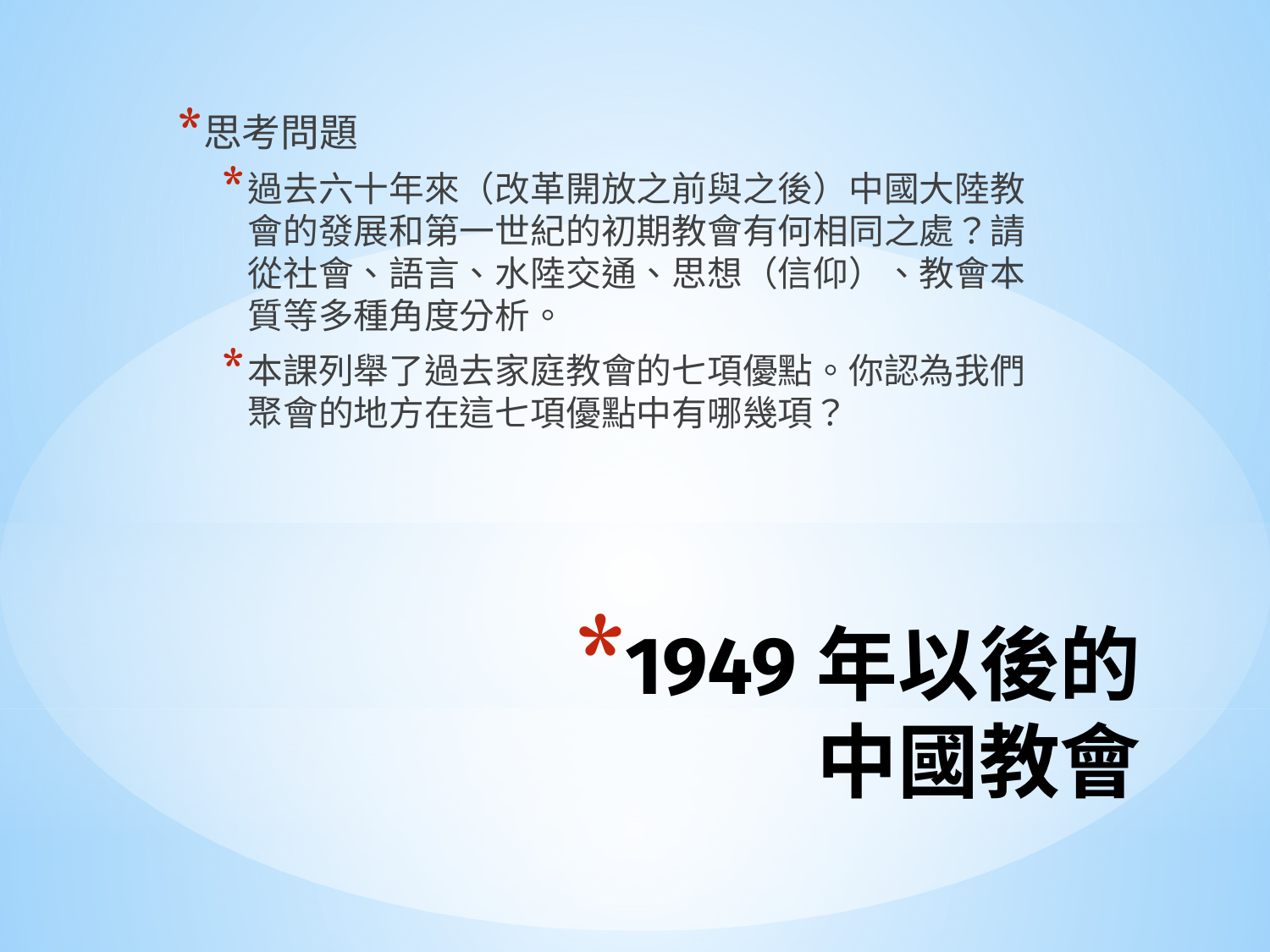

思考問題
過去六十年來（改革開放之前與之後）中國大陸教會的發展和第一世紀的初期教會有何相同之處？請從社會、語言、水陸交通、思想（信仰）、教會本質等多種角度分析。
本課列舉了過去家庭教會的七項優點。你認為我們聚會的地方在這七項優點中有哪幾項？
# 1949年以後的 中國教會